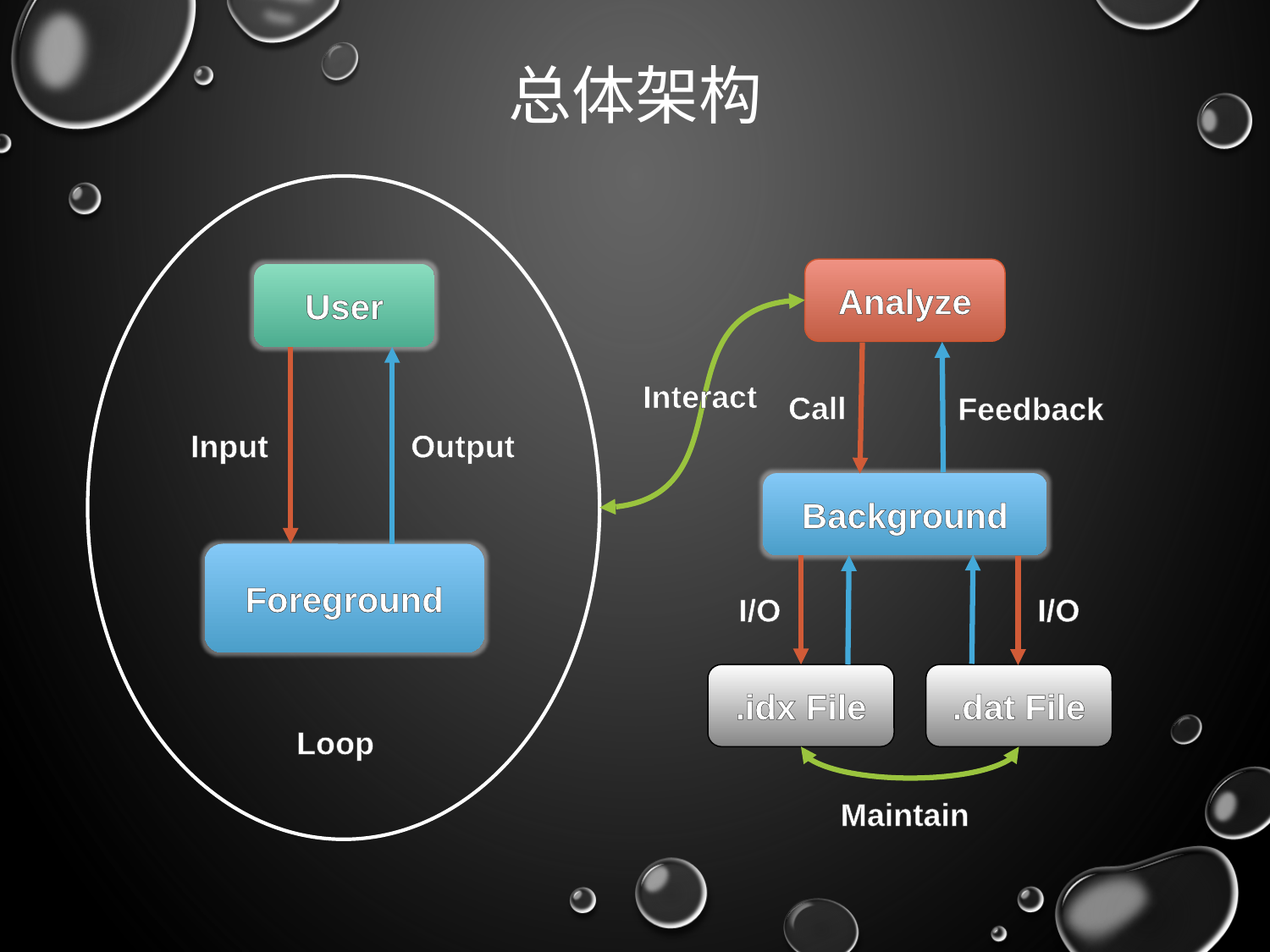

# 总体架构

Analyze
User
Interact
Call
Feedback
Input
Output
Background
Foreground
I/O
I/O
.idx File
.dat File
Loop
Maintain